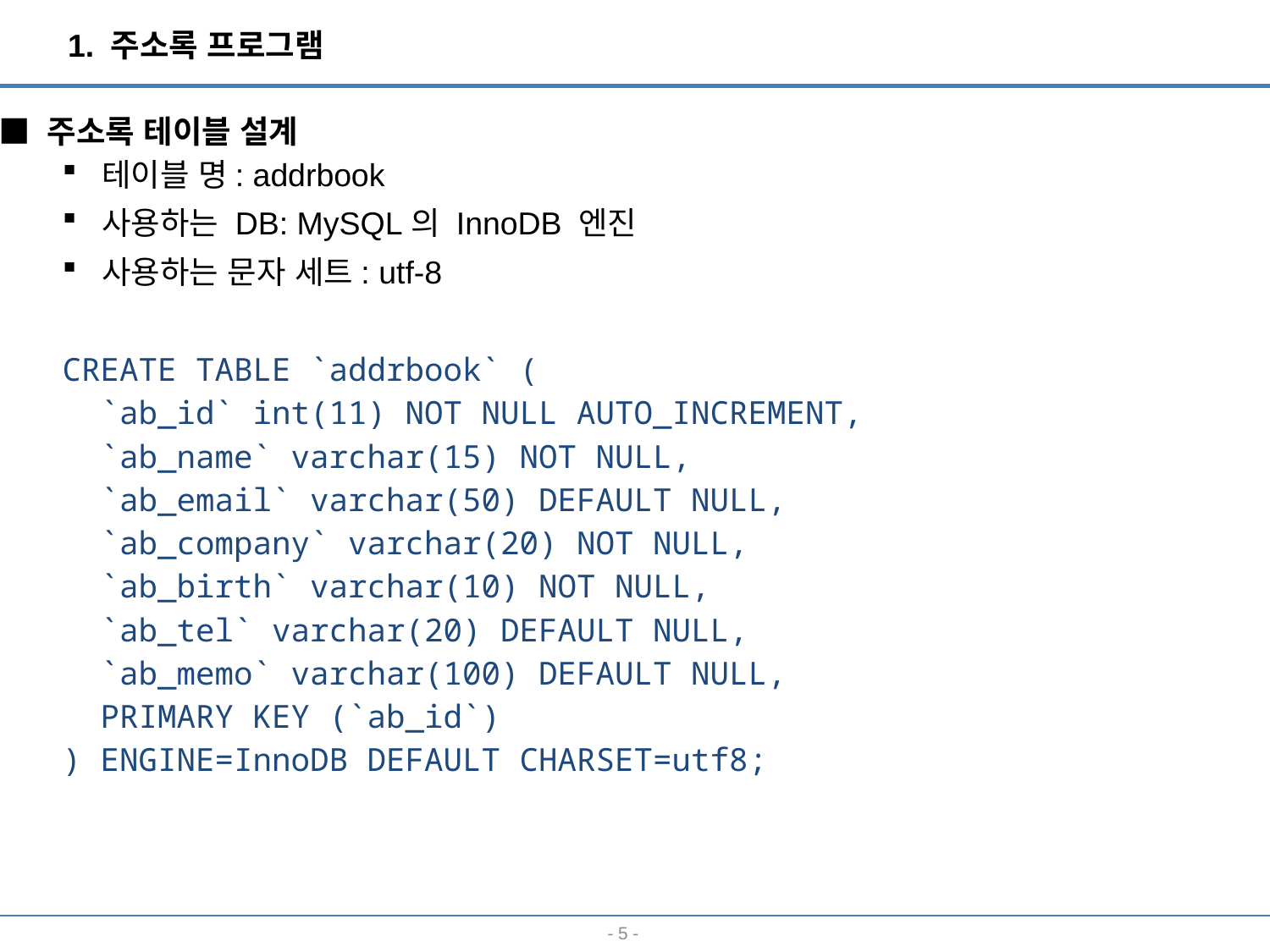

1. 주소록 프로그램
■ 주소록 테이블 설계
테이블 명: addrbook
사용하는 DB: MySQL의 InnoDB 엔진
사용하는 문자 세트: utf-8

CREATE TABLE `addrbook` (
  `ab_id` int(11) NOT NULL AUTO_INCREMENT,
  `ab_name` varchar(15) NOT NULL,
  `ab_email` varchar(50) DEFAULT NULL,
  `ab_company` varchar(20) NOT NULL,
  `ab_birth` varchar(10) NOT NULL,
  `ab_tel` varchar(20) DEFAULT NULL,
  `ab_memo` varchar(100) DEFAULT NULL,
  PRIMARY KEY (`ab_id`)
) ENGINE=InnoDB DEFAULT CHARSET=utf8;
- 5 -